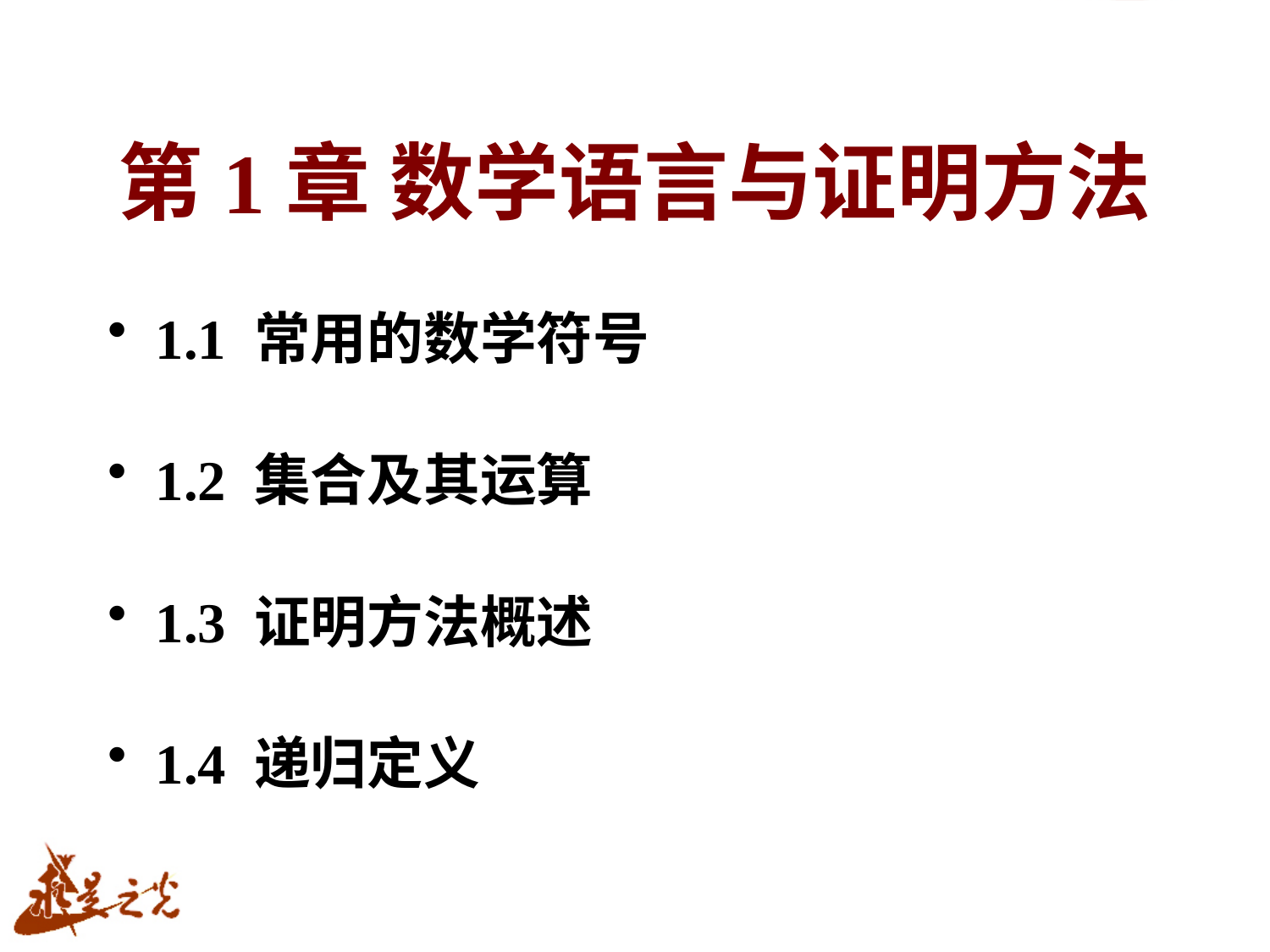

# 第1章 数学语言与证明方法
1.1 常用的数学符号
1.2 集合及其运算
1.3 证明方法概述
1.4 递归定义
7